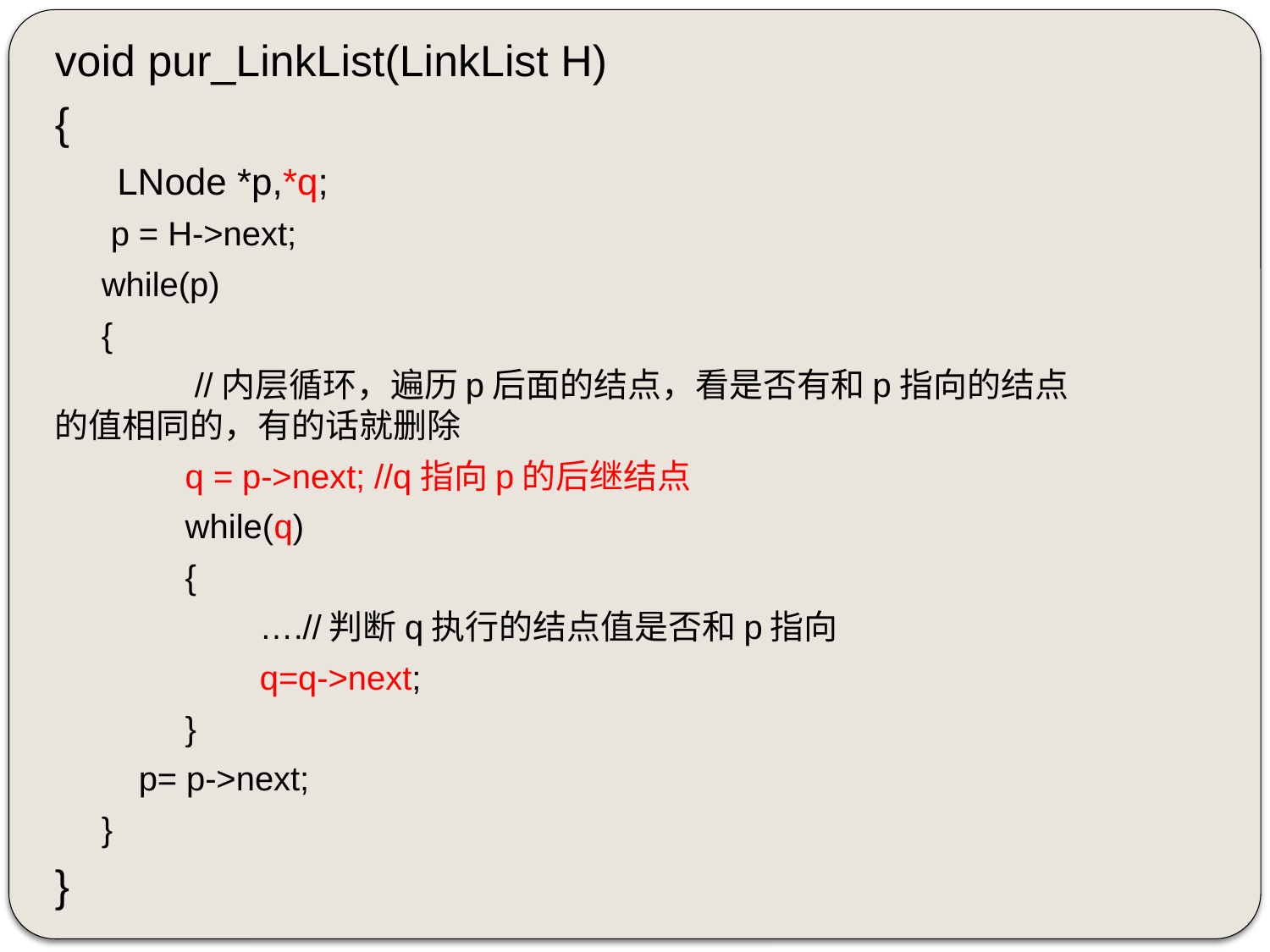

void pur_LinkList(LinkList H)
{
      LNode *p,*q;
      p = H->next;
     while(p)
     {
               //内层循环，遍历p后面的结点，看是否有和p指向的结点的值相同的，有的话就删除
              q = p->next; //q指向p的后继结点
              while(q)
              {
                      ….//判断q执行的结点值是否和p指向
                      q=q->next;
              }
         p= p->next;
     }
}